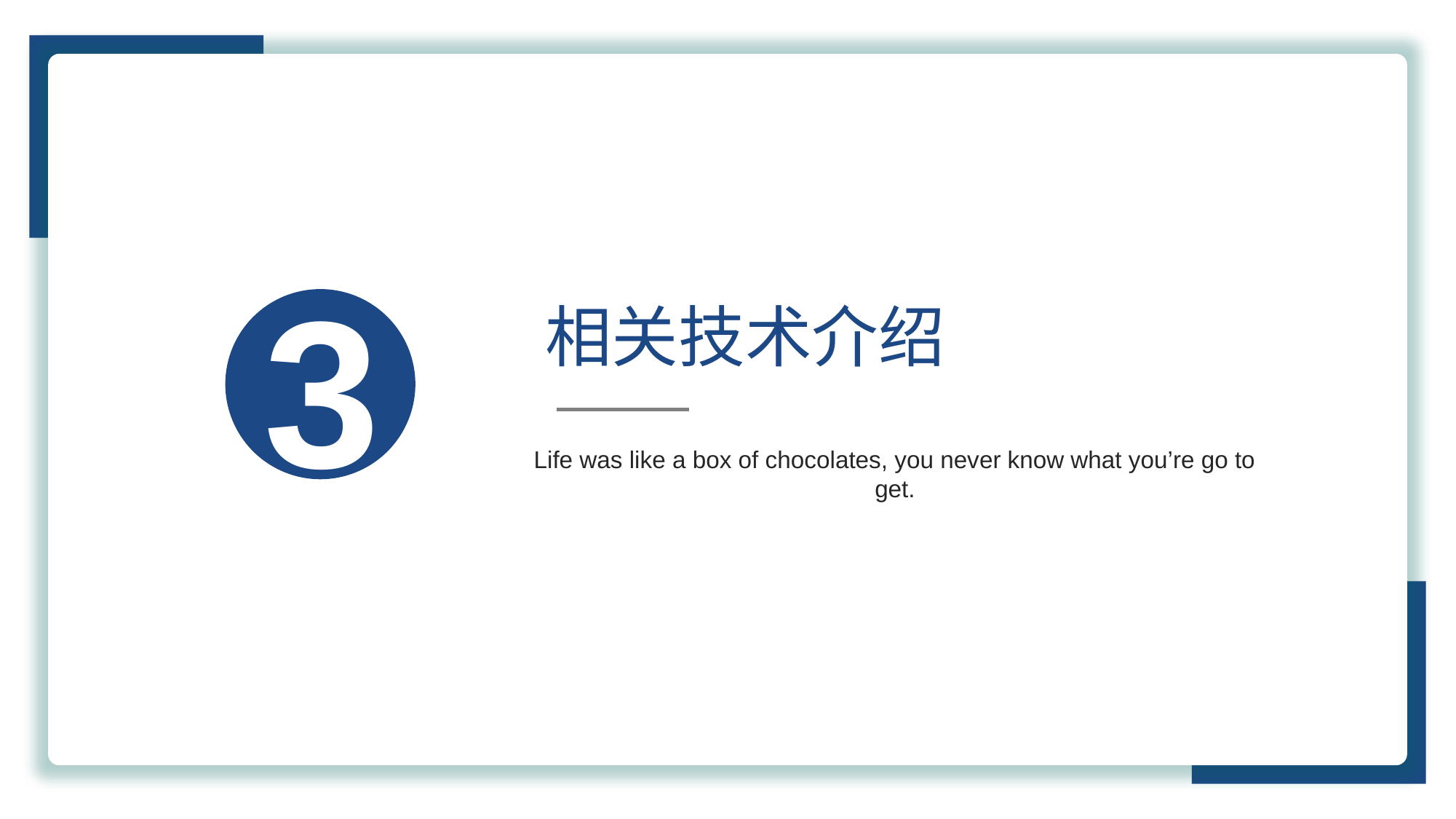

3
相关技术介绍
Life was like a box of chocolates, you never know what you’re go to get.